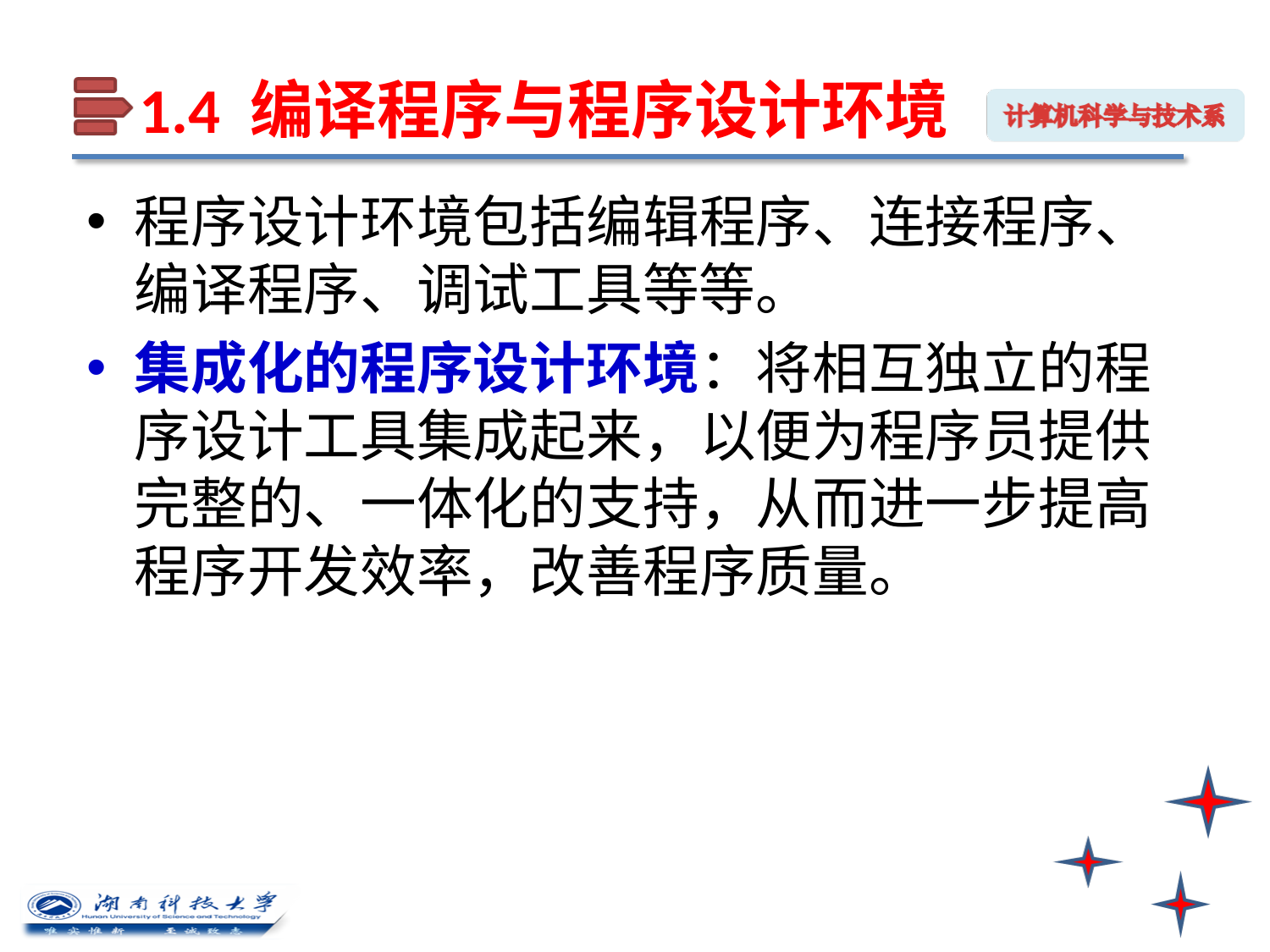

# 1.4 编译程序与程序设计环境
程序设计环境包括编辑程序、连接程序、编译程序、调试工具等等。
集成化的程序设计环境：将相互独立的程序设计工具集成起来，以便为程序员提供完整的、一体化的支持，从而进一步提高程序开发效率，改善程序质量。